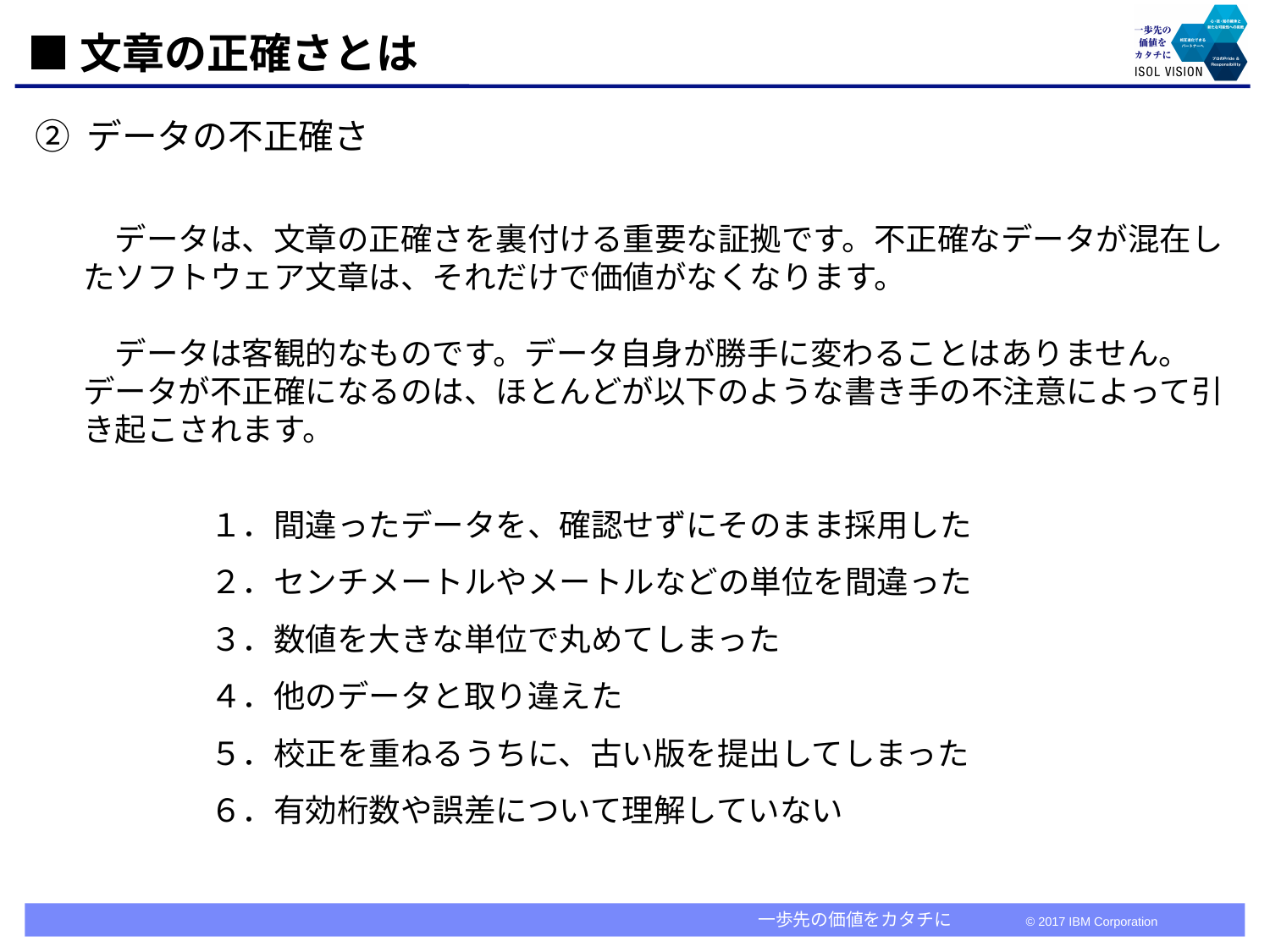

# ■文章の正確さとは
② データの不正確さ

　データは、文章の正確さを裏付ける重要な証拠です。不正確なデータが混在したソフトウェア文章は、それだけで価値がなくなります。

　データは客観的なものです。データ自身が勝手に変わることはありません。
データが不正確になるのは、ほとんどが以下のような書き手の不注意によって引き起こされます。

	１．間違ったデータを、確認せずにそのまま採用した
	２．センチメートルやメートルなどの単位を間違った
	３．数値を大きな単位で丸めてしまった
	４．他のデータと取り違えた
	５．校正を重ねるうちに、古い版を提出してしまった
	６．有効桁数や誤差について理解していない